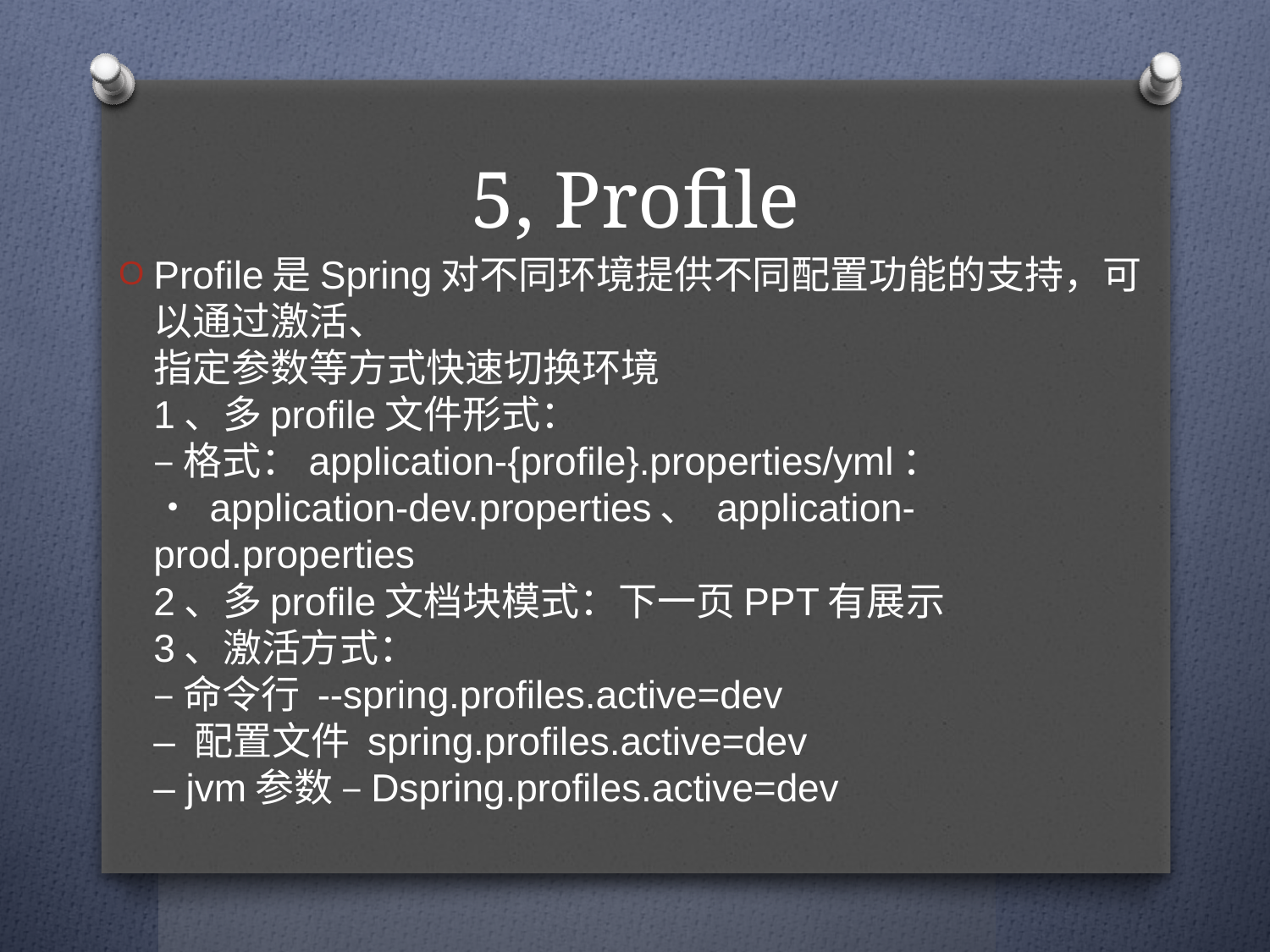

# 5, Profile
Profile是Spring对不同环境提供不同配置功能的支持，可以通过激活、
指定参数等方式快速切换环境
1、多profile文件形式：
– 格式：application-{profile}.properties/yml：
• application-dev.properties、 application-prod.properties
2、多profile文档块模式：下一页PPT有展示
3、激活方式：
– 命令行 --spring.profiles.active=dev
– 配置文件 spring.profiles.active=dev
– jvm参数 –Dspring.profiles.active=dev